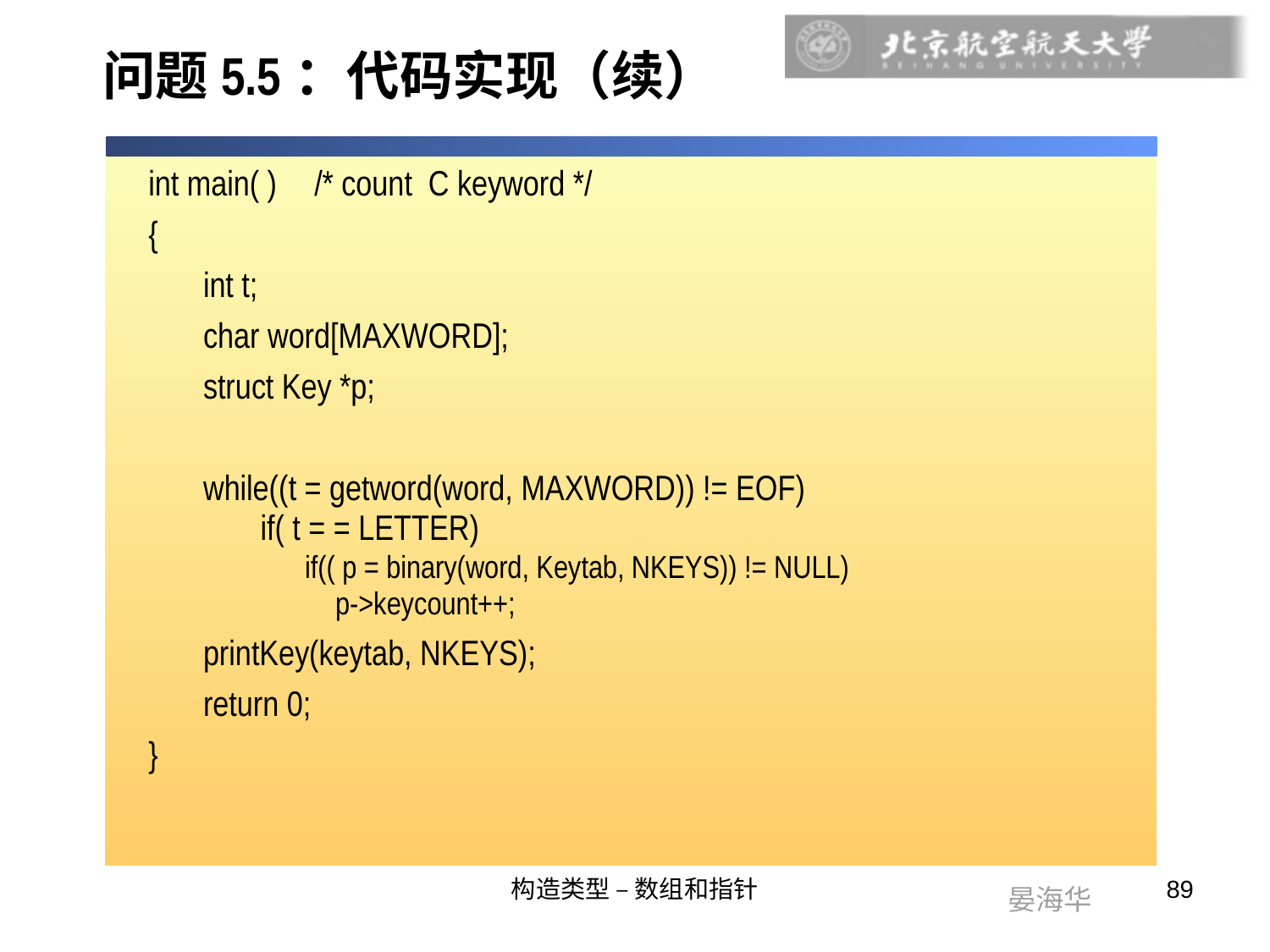

# 问题5.5：代码实现（续）
int main( )	/* count  C keyword */
{
int t;
char word[MAXWORD];
struct Key *p;

while((t = getword(word, MAXWORD)) != EOF)
if( t = = LETTER)
    if(( p = binary(word, Keytab, NKEYS)) != NULL)
      p->keycount++;
printKey(keytab, NKEYS);
return 0;
}
构造类型 – 数组和指针
89